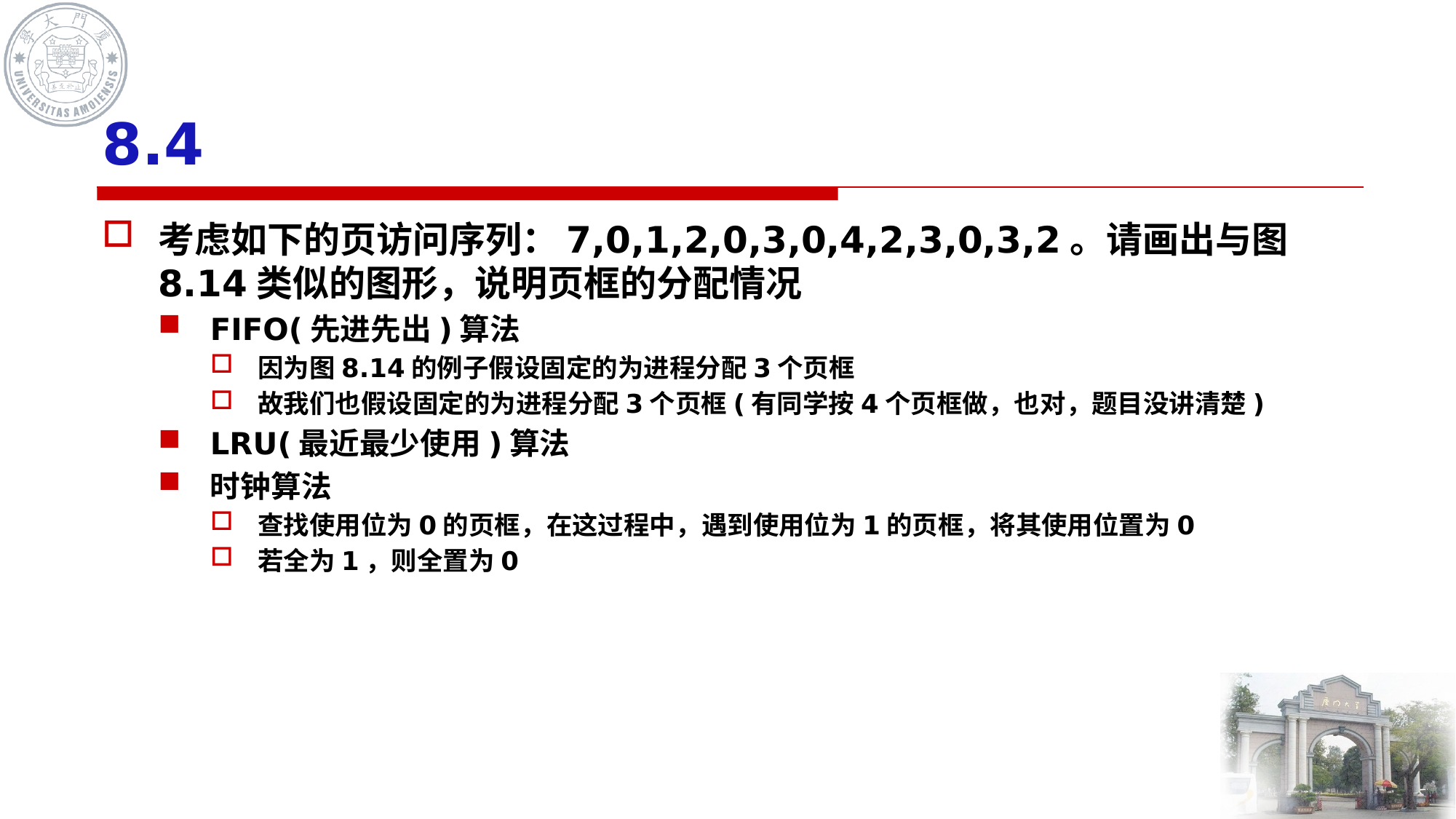

# 8.4
考虑如下的页访问序列：7,0,1,2,0,3,0,4,2,3,0,3,2。请画出与图8.14类似的图形，说明页框的分配情况
FIFO(先进先出)算法
因为图8.14的例子假设固定的为进程分配3个页框
故我们也假设固定的为进程分配3个页框(有同学按4个页框做，也对，题目没讲清楚)
LRU(最近最少使用)算法
时钟算法
查找使用位为0的页框，在这过程中，遇到使用位为1的页框，将其使用位置为0
若全为1，则全置为0